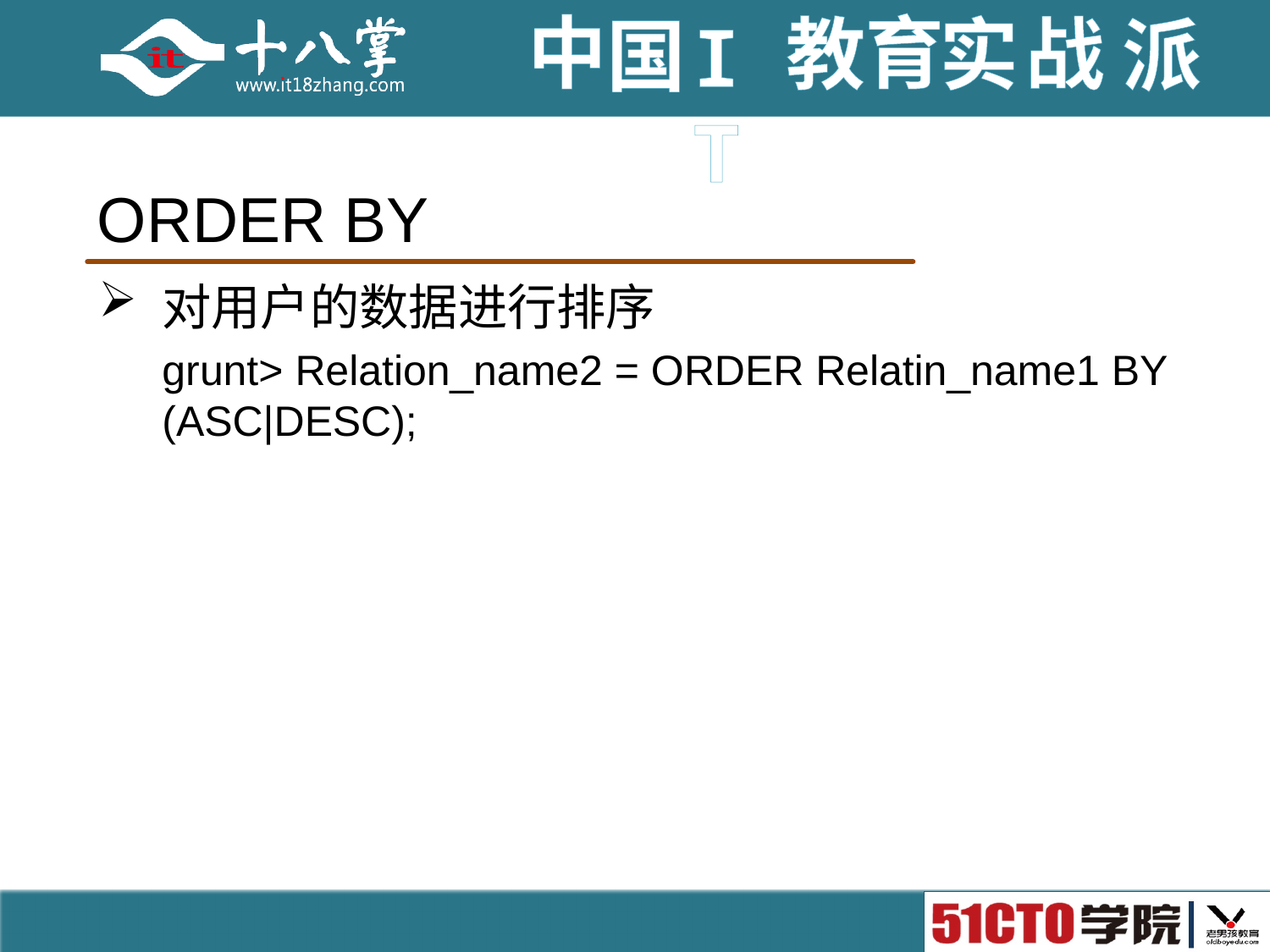

# ORDER BY
对用户的数据进行排序
grunt> Relation_name2 = ORDER Relatin_name1 BY (ASC|DESC);